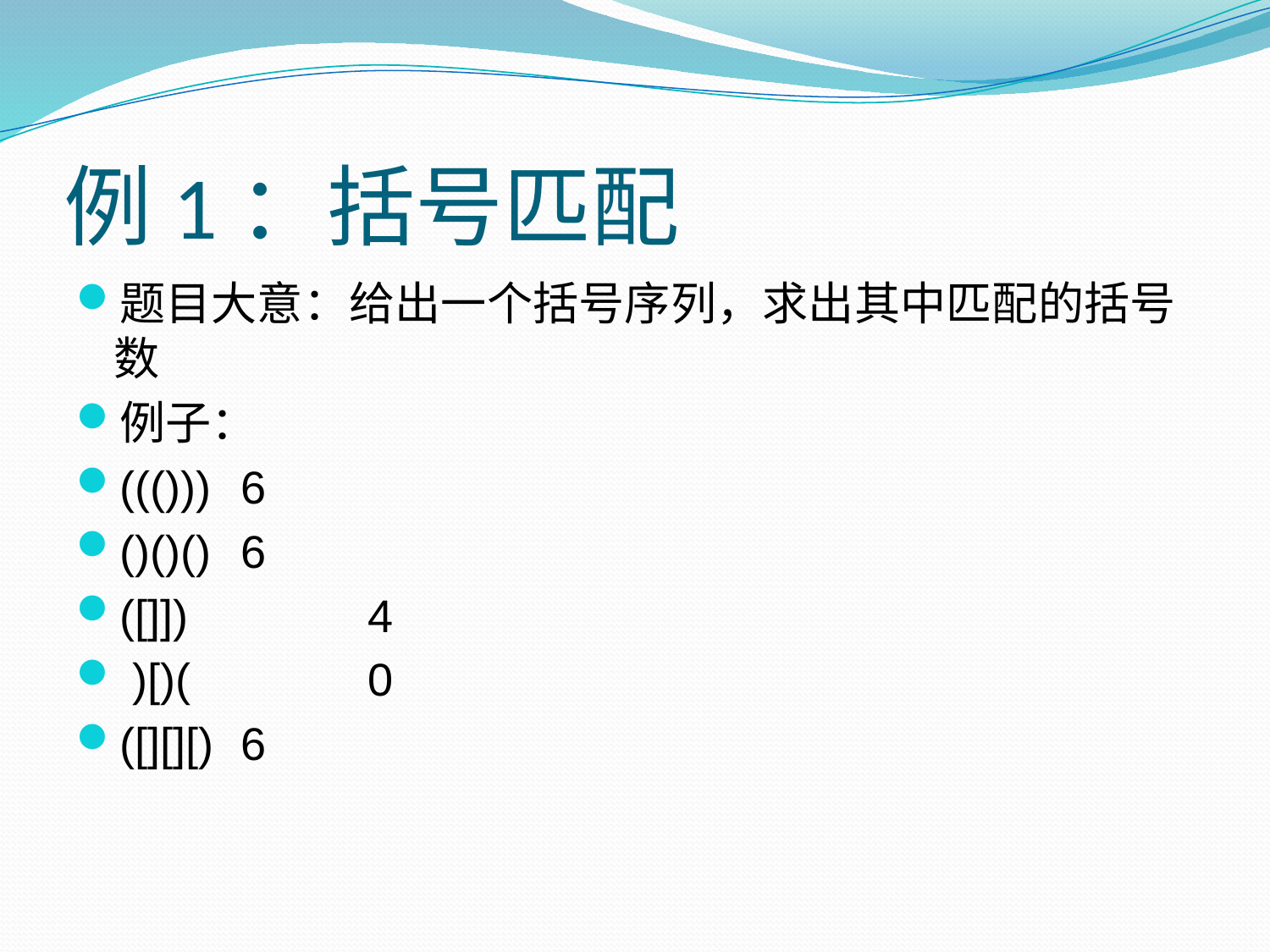

# 例1：括号匹配
题目大意：给出一个括号序列，求出其中匹配的括号数
例子：
((()))	6
()()()	6
([]])		4
 )[)( 		0
([][][)	6